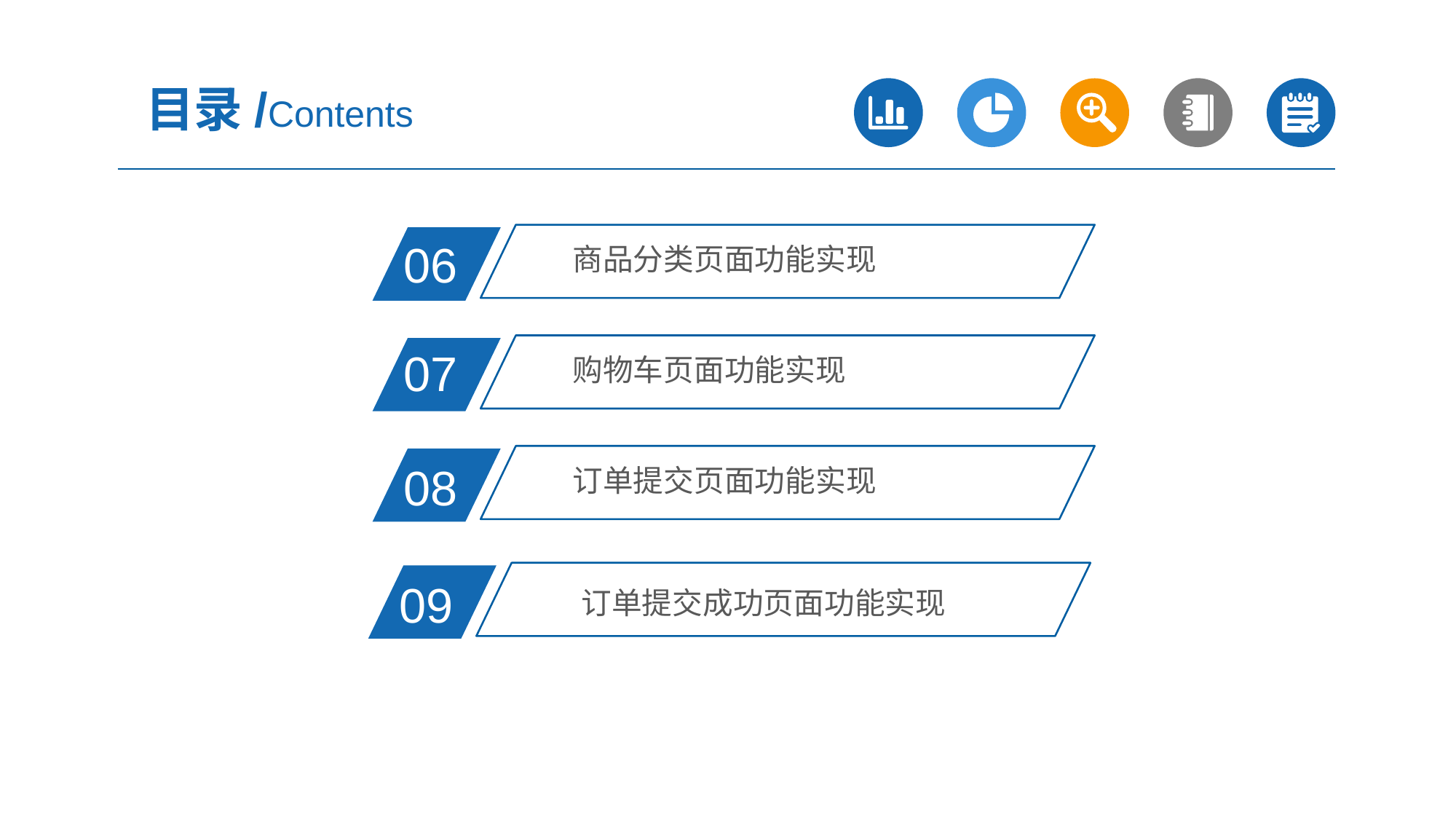

目录/Contents

商品分类页面功能实现

06

购物车页面功能实现
07

订单提交页面功能实现

08

订单提交成功页面功能实现

09